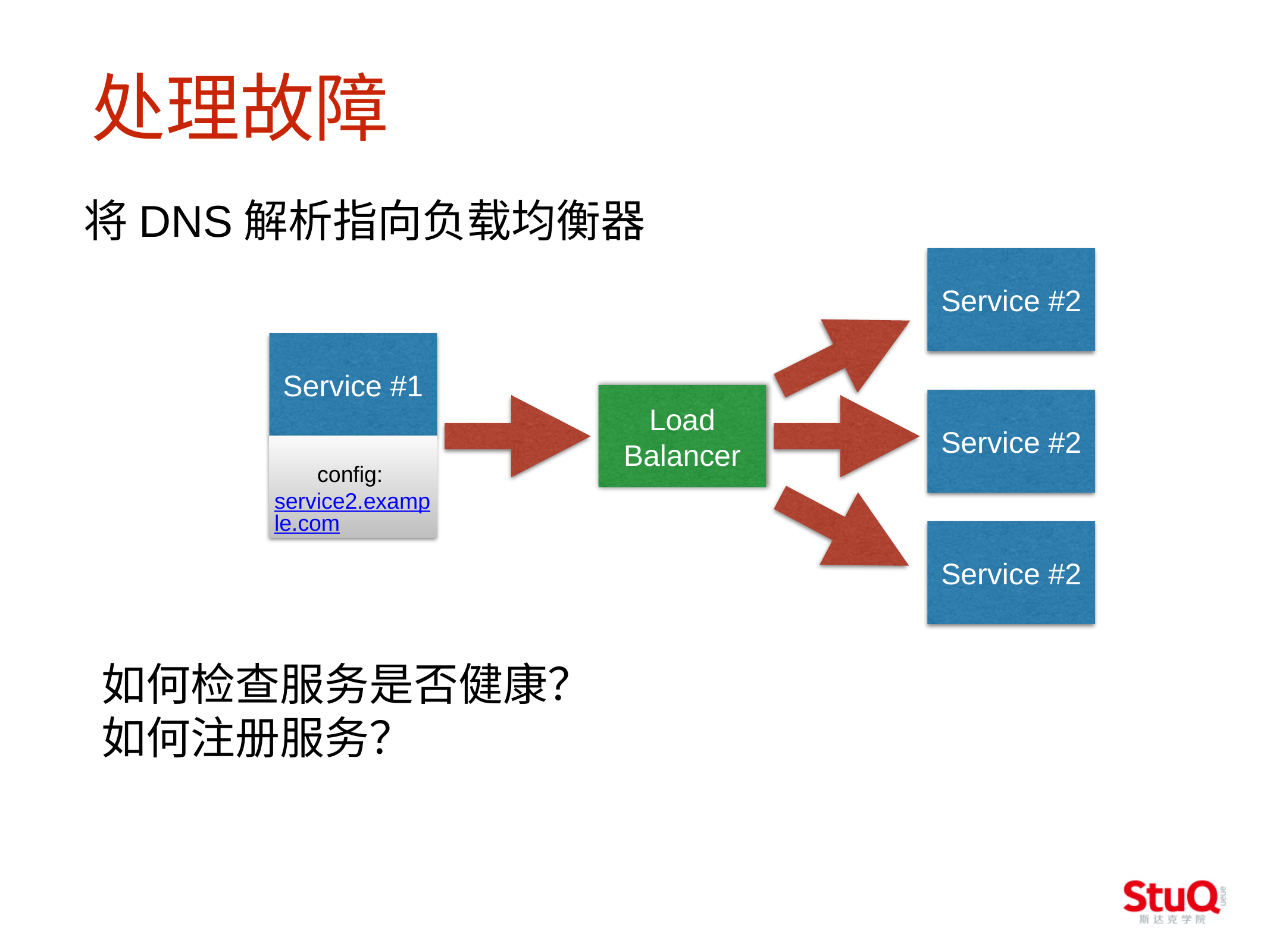

处理故障
将DNS解析指向负载均衡器
Service #2

Service #1
Load Balancer
Service #2

config: service2.example.com

Service #2
如何检查服务是否健康？
如何注册服务？